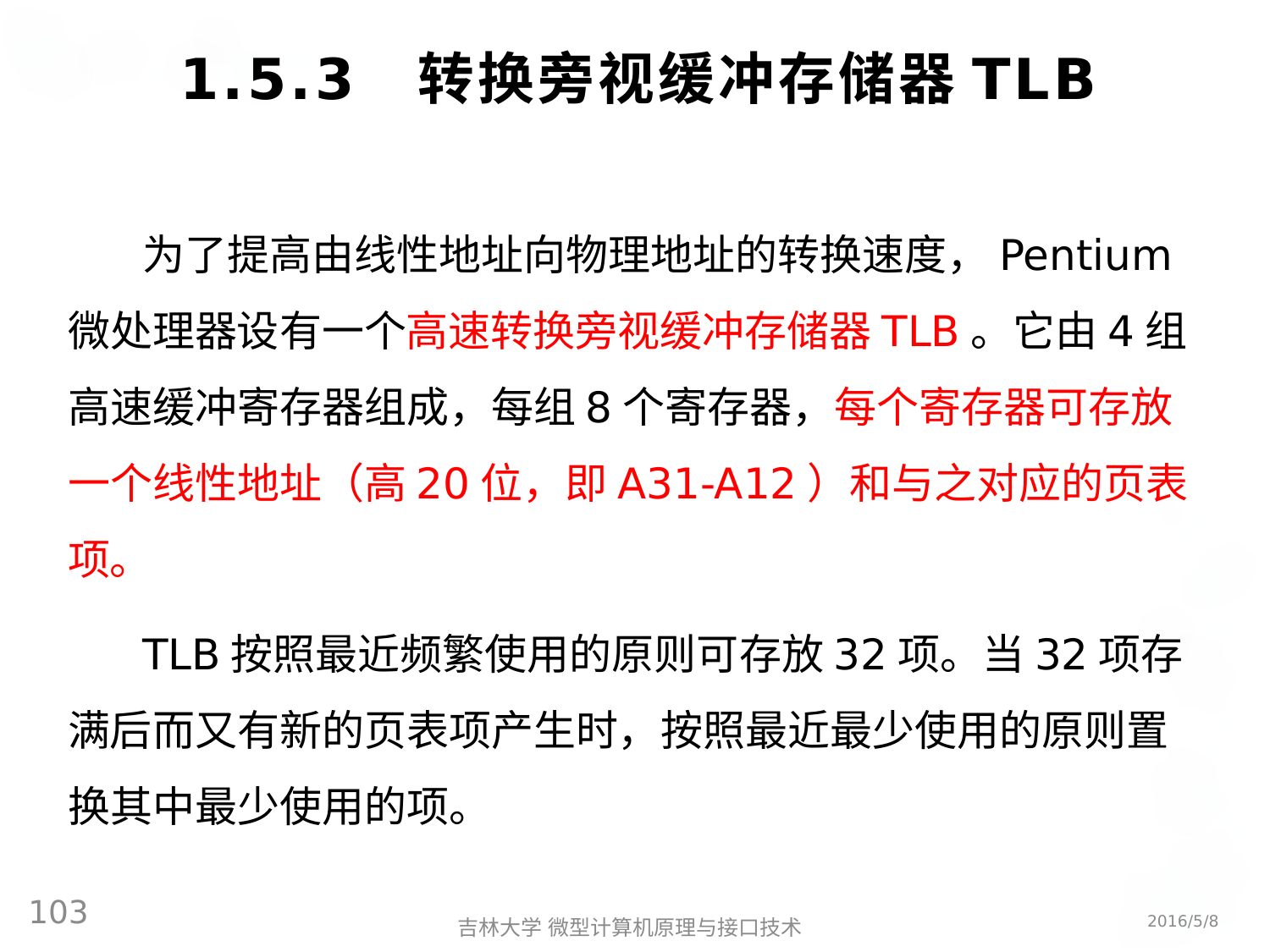

# 1.5.3  转换旁视缓冲存储器TLB
为了提高由线性地址向物理地址的转换速度，Pentium微处理器设有一个高速转换旁视缓冲存储器TLB。它由4组高速缓冲寄存器组成，每组8个寄存器，每个寄存器可存放一个线性地址（高20位，即A31-A12）和与之对应的页表项。
TLB按照最近频繁使用的原则可存放32项。当32项存满后而又有新的页表项产生时，按照最近最少使用的原则置换其中最少使用的项。

103
2016/5/8
吉林大学 微型计算机原理与接口技术